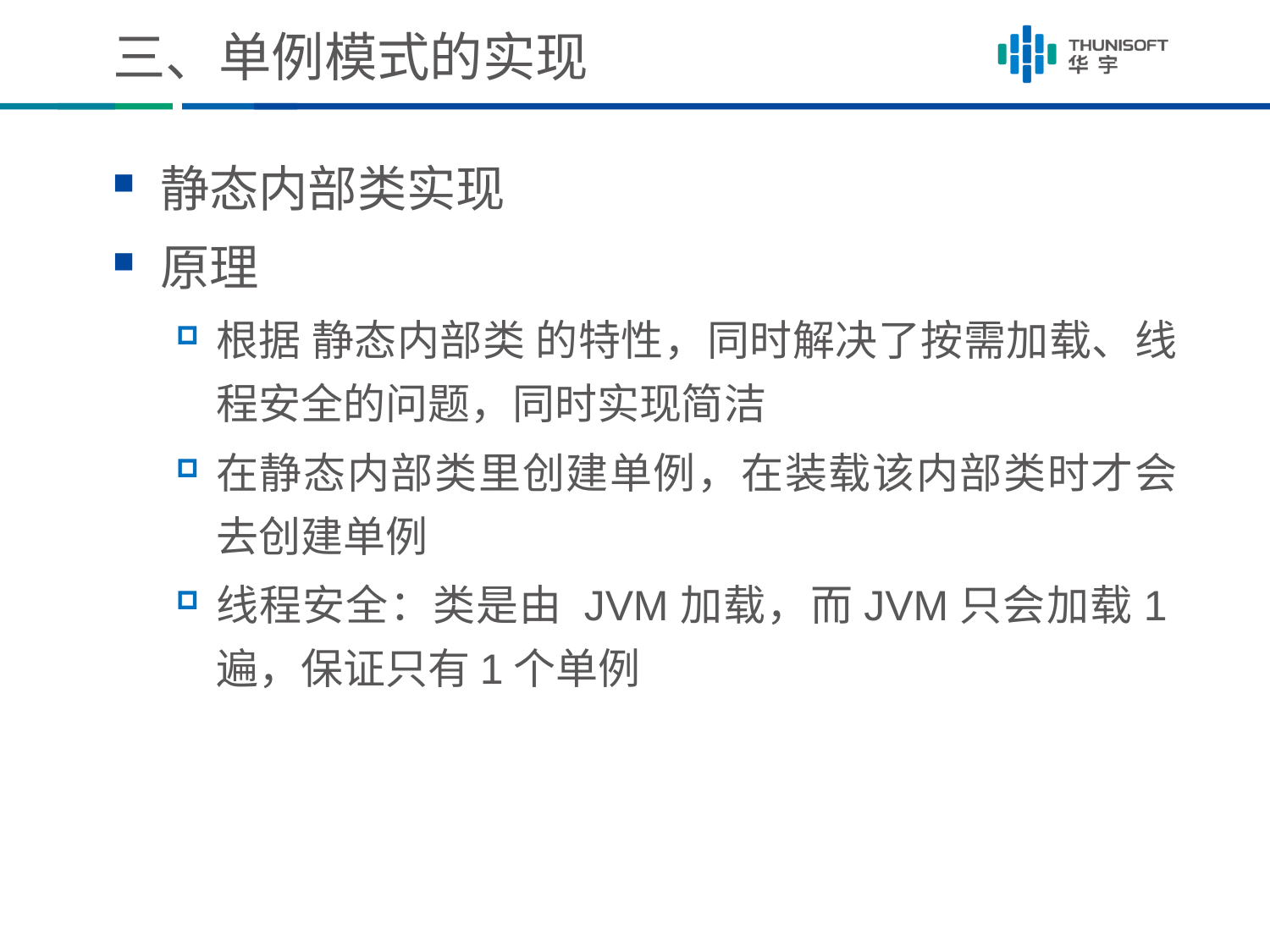

# 三、单例模式的实现
静态内部类实现
原理
根据 静态内部类 的特性，同时解决了按需加载、线程安全的问题，同时实现简洁
在静态内部类里创建单例，在装载该内部类时才会去创建单例
线程安全：类是由 JVM加载，而JVM只会加载1遍，保证只有1个单例

34